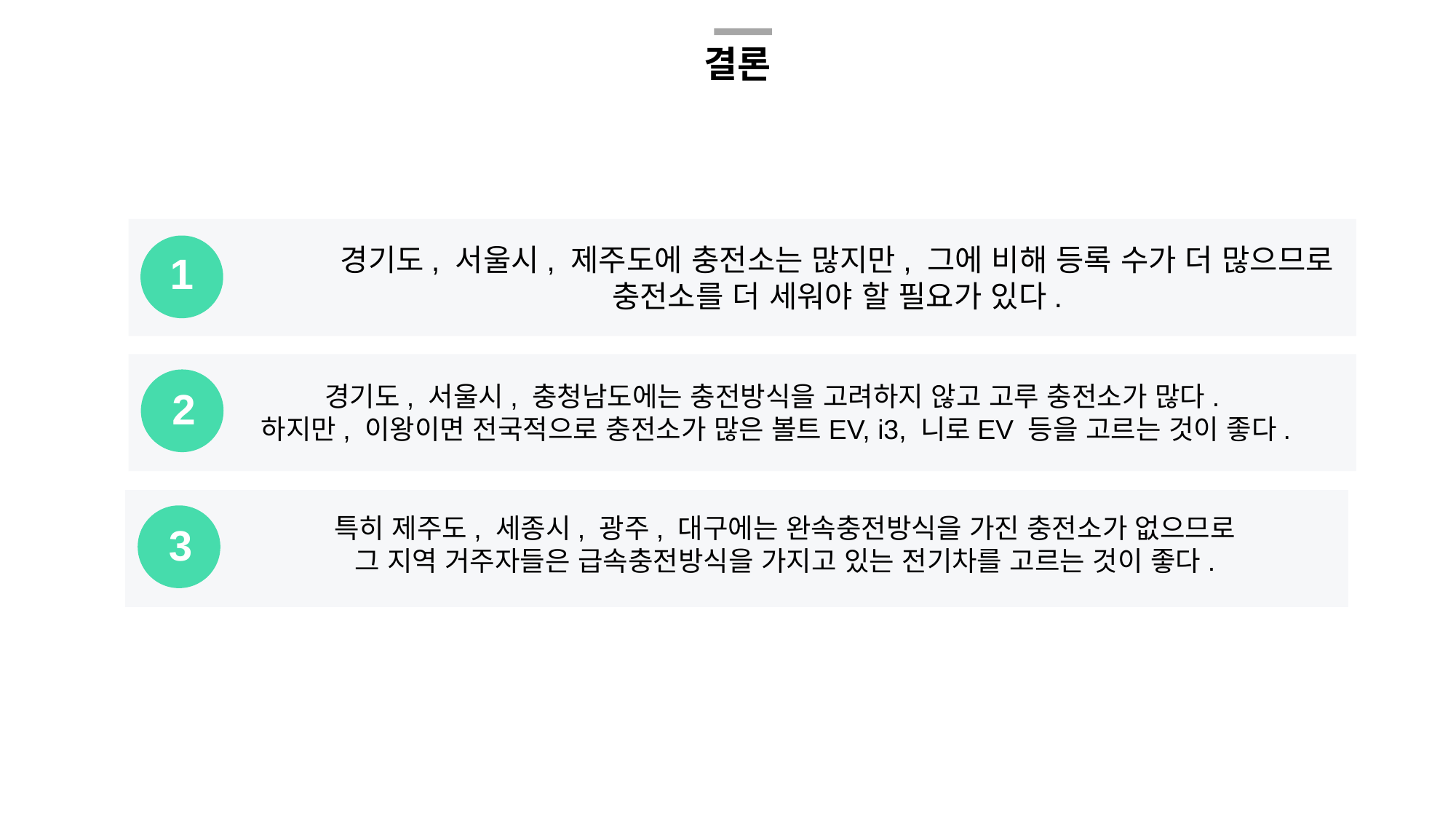

결론

경기도, 서울시, 제주도에 충전소는 많지만, 그에 비해 등록 수가 더 많으므로
충전소를 더 세워야 할 필요가 있다.

1

경기도, 서울시, 충청남도에는 충전방식을 고려하지 않고 고루 충전소가 많다.
하지만, 이왕이면 전국적으로 충전소가 많은 볼트EV, i3, 니로EV 등을 고르는 것이 좋다.
2

특히 제주도, 세종시, 광주, 대구에는 완속충전방식을 가진 충전소가 없으므로
그 지역 거주자들은 급속충전방식을 가지고 있는 전기차를 고르는 것이 좋다.
3